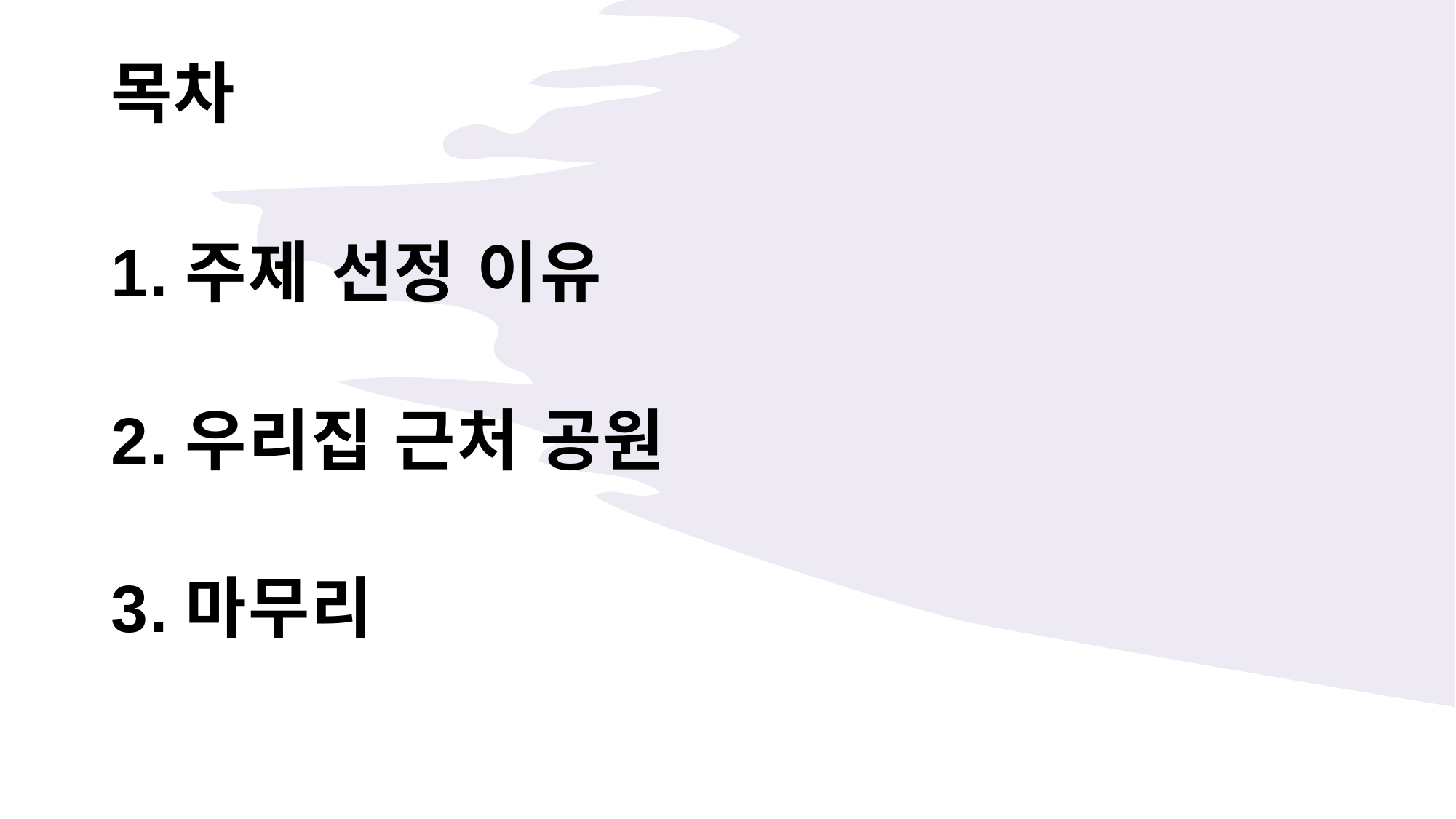

목차
1.주제 선정 이유

2.우리집 근처 공원

3.마무리